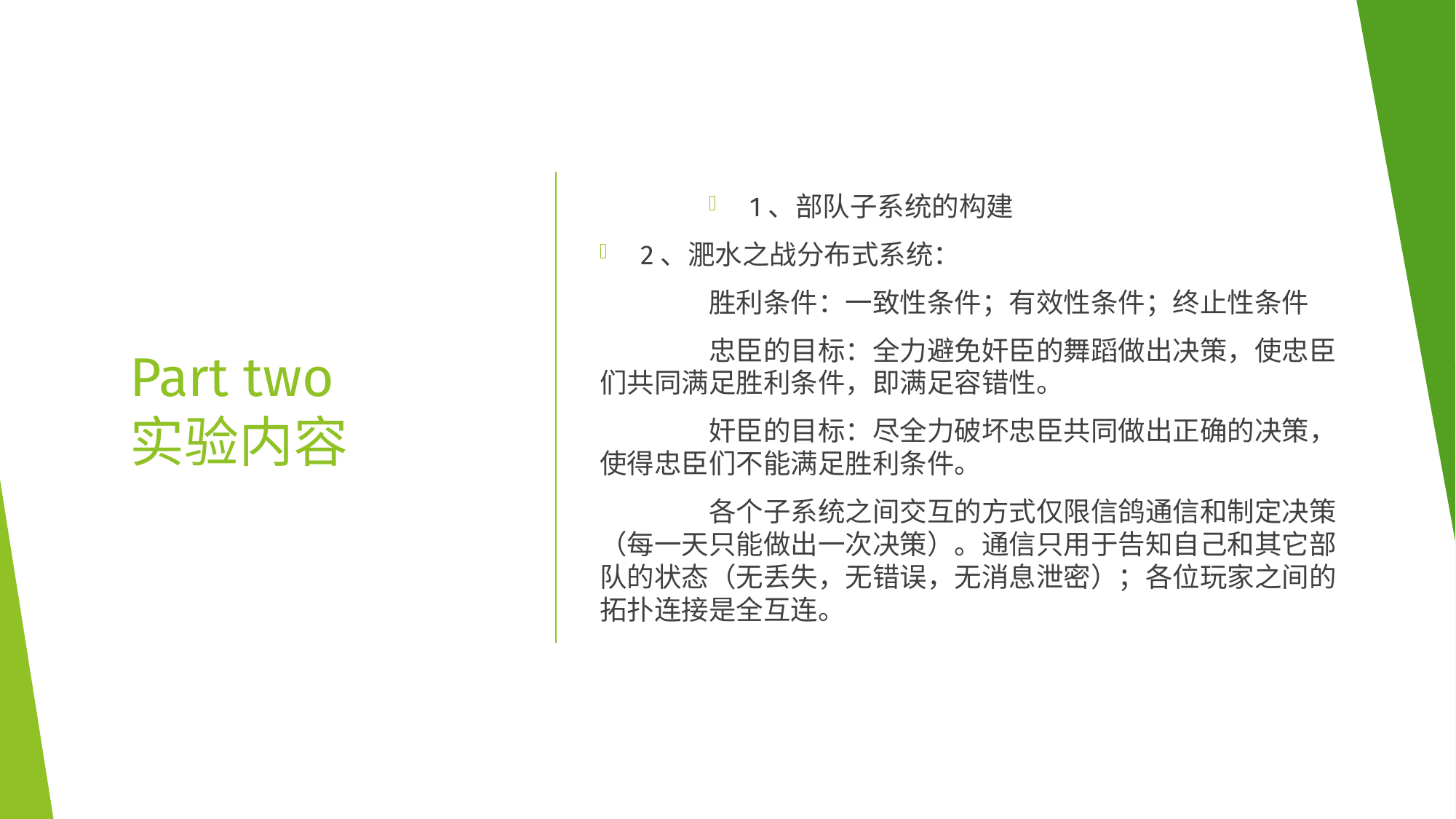

1、部队子系统的构建
2、淝水之战分布式系统：
	胜利条件：一致性条件；有效性条件；终止性条件
	忠臣的目标：全力避免奸臣的舞蹈做出决策，使忠臣们共同满足胜利条件，即满足容错性。
	奸臣的目标：尽全力破坏忠臣共同做出正确的决策，使得忠臣们不能满足胜利条件。
	各个子系统之间交互的方式仅限信鸽通信和制定决策（每一天只能做出一次决策）。通信只用于告知自己和其它部队的状态（无丢失，无错误，无消息泄密）；各位玩家之间的拓扑连接是全互连。
# Part two
实验内容